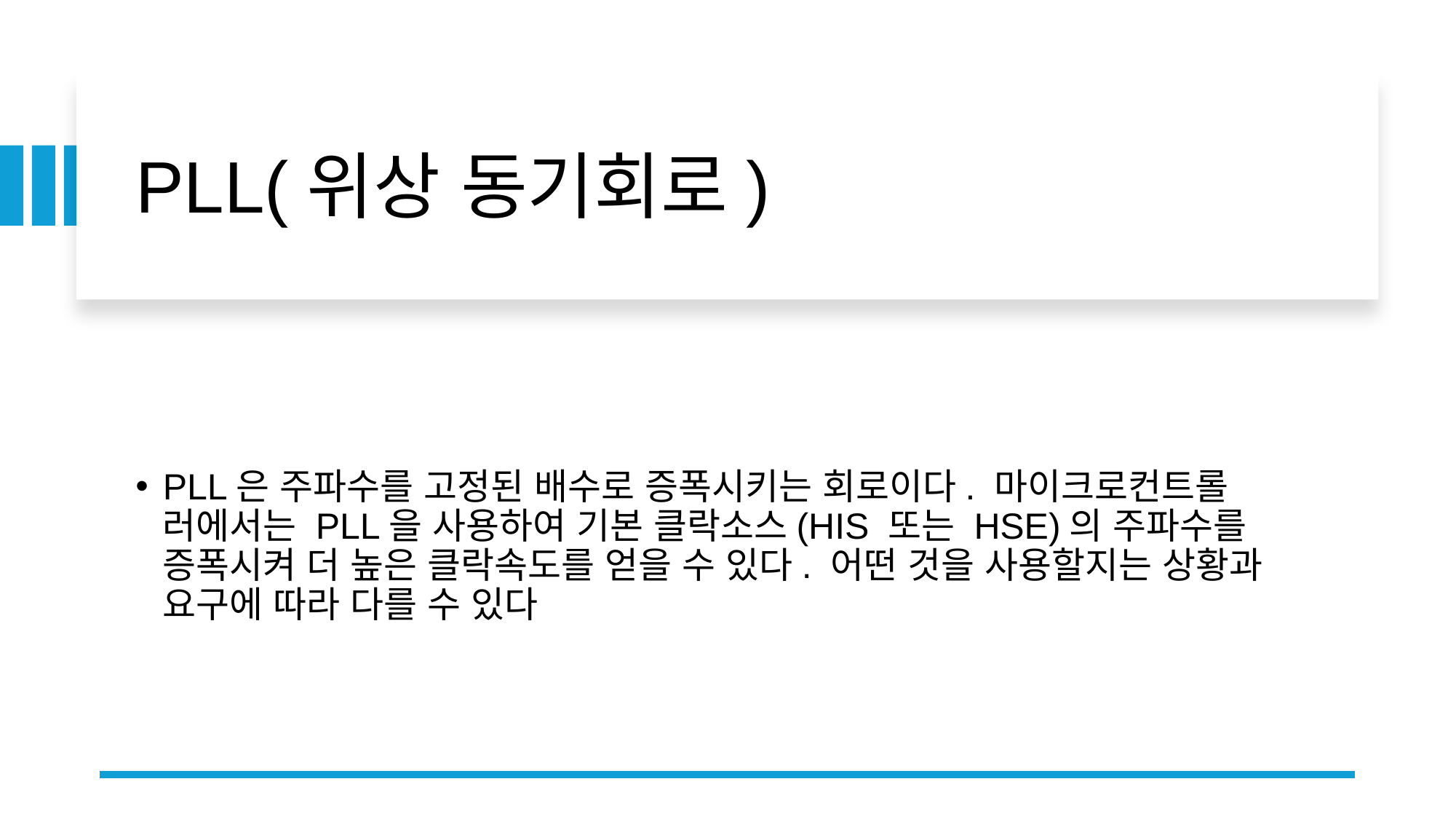

# PLL(위상 동기회로)

PLL은 주파수를 고정된 배수로 증폭시키는 회로이다. 마이크로컨트롤 러에서는 PLL을 사용하여 기본 클락소스(HIS 또는 HSE)의 주파수를 증폭시켜 더 높은 클락속도를 얻을 수 있다. 어떤 것을 사용할지는 상황과 요구에 따라 다를 수 있다